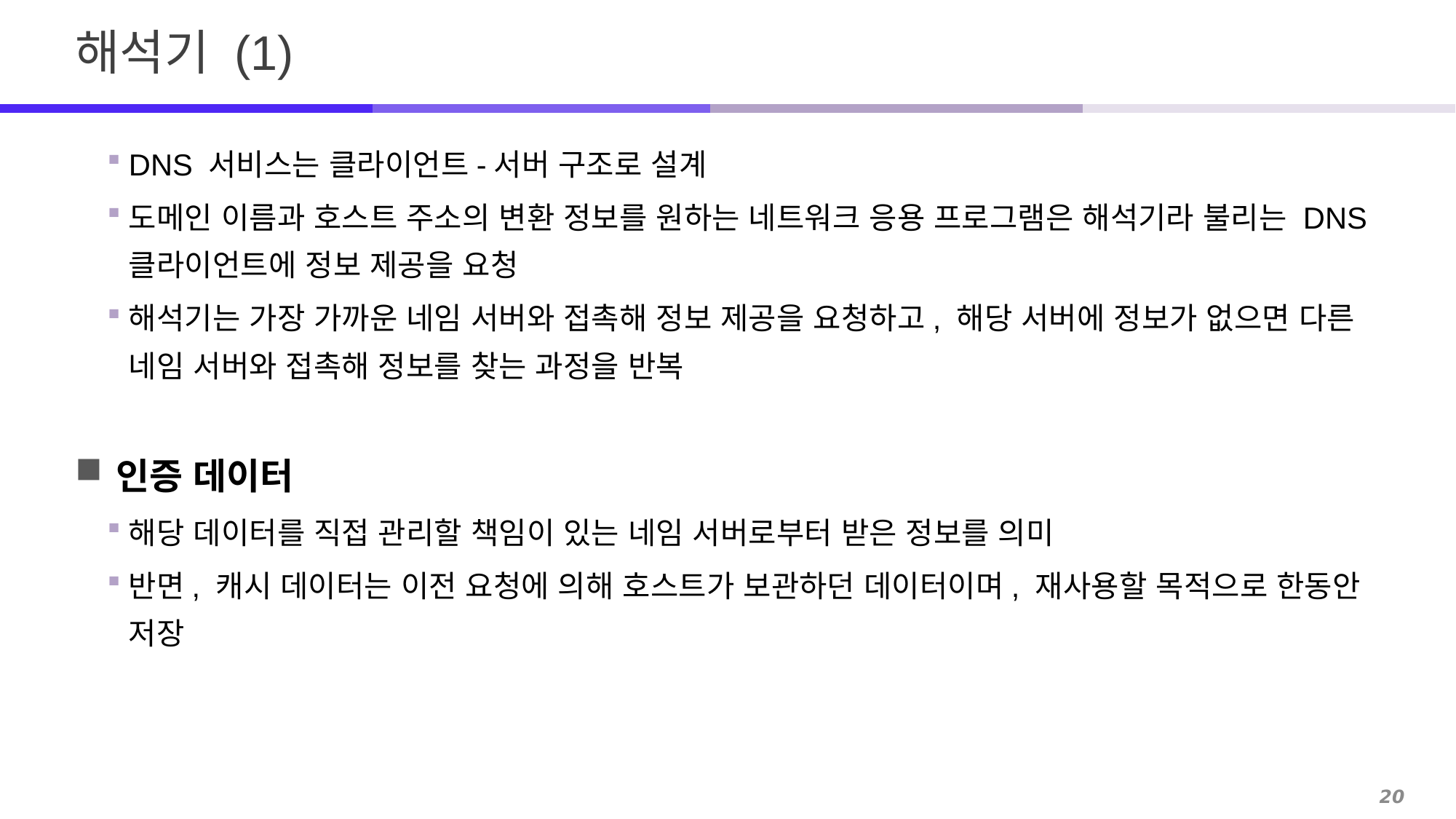

# 해석기 (1)
DNS 서비스는 클라이언트-서버 구조로 설계
도메인 이름과 호스트 주소의 변환 정보를 원하는 네트워크 응용 프로그램은 해석기라 불리는 DNS 클라이언트에 정보 제공을 요청
해석기는 가장 가까운 네임 서버와 접촉해 정보 제공을 요청하고, 해당 서버에 정보가 없으면 다른 네임 서버와 접촉해 정보를 찾는 과정을 반복

인증 데이터
해당 데이터를 직접 관리할 책임이 있는 네임 서버로부터 받은 정보를 의미
반면, 캐시 데이터는 이전 요청에 의해 호스트가 보관하던 데이터이며, 재사용할 목적으로 한동안 저장